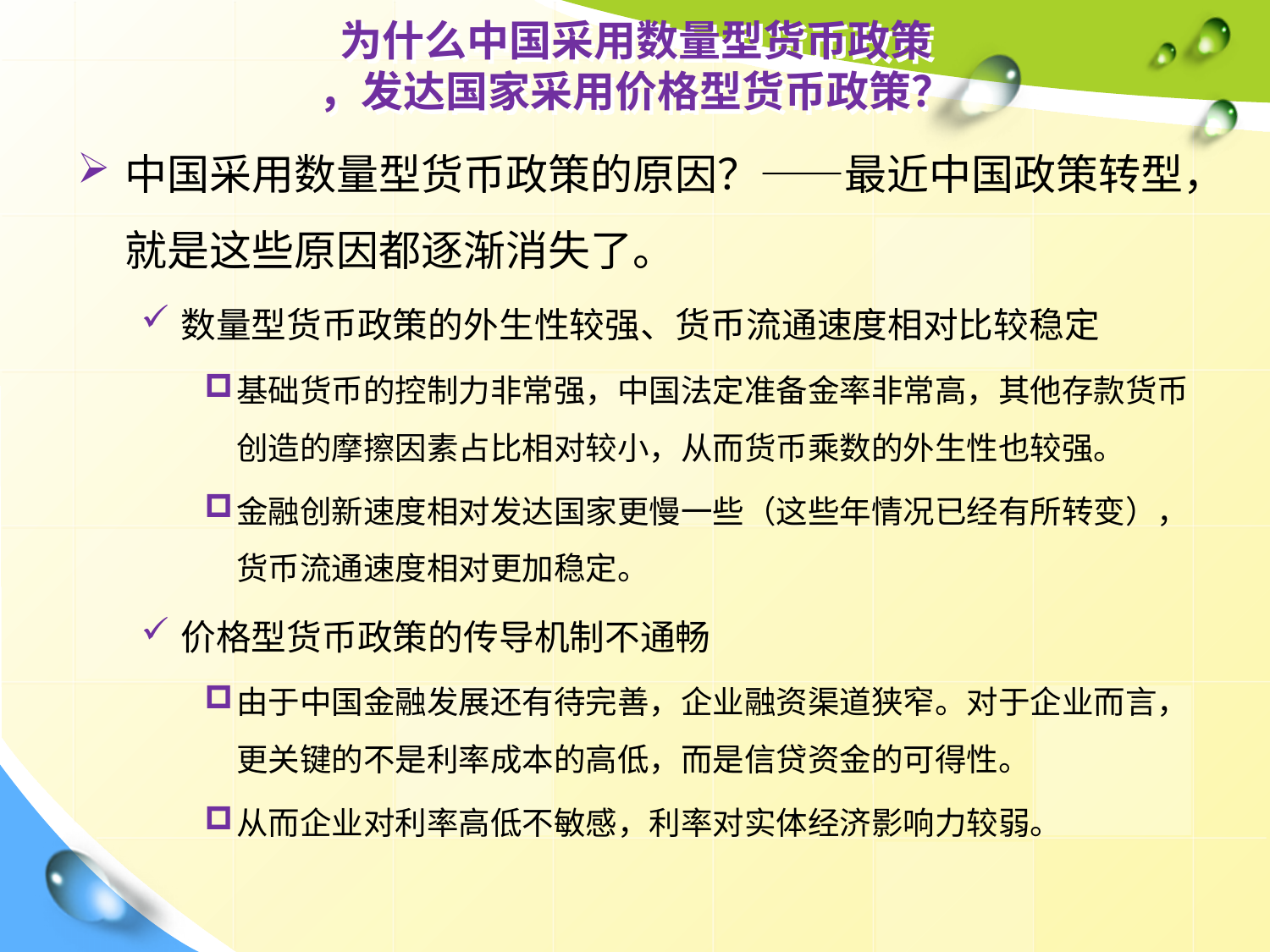

# 为什么中国采用数量型货币政策 ，发达国家采用价格型货币政策？
中国采用数量型货币政策的原因？——最近中国政策转型，就是这些原因都逐渐消失了。
数量型货币政策的外生性较强、货币流通速度相对比较稳定
基础货币的控制力非常强，中国法定准备金率非常高，其他存款货币创造的摩擦因素占比相对较小，从而货币乘数的外生性也较强。
金融创新速度相对发达国家更慢一些（这些年情况已经有所转变），货币流通速度相对更加稳定。
价格型货币政策的传导机制不通畅
由于中国金融发展还有待完善，企业融资渠道狭窄。对于企业而言，更关键的不是利率成本的高低，而是信贷资金的可得性。
从而企业对利率高低不敏感，利率对实体经济影响力较弱。